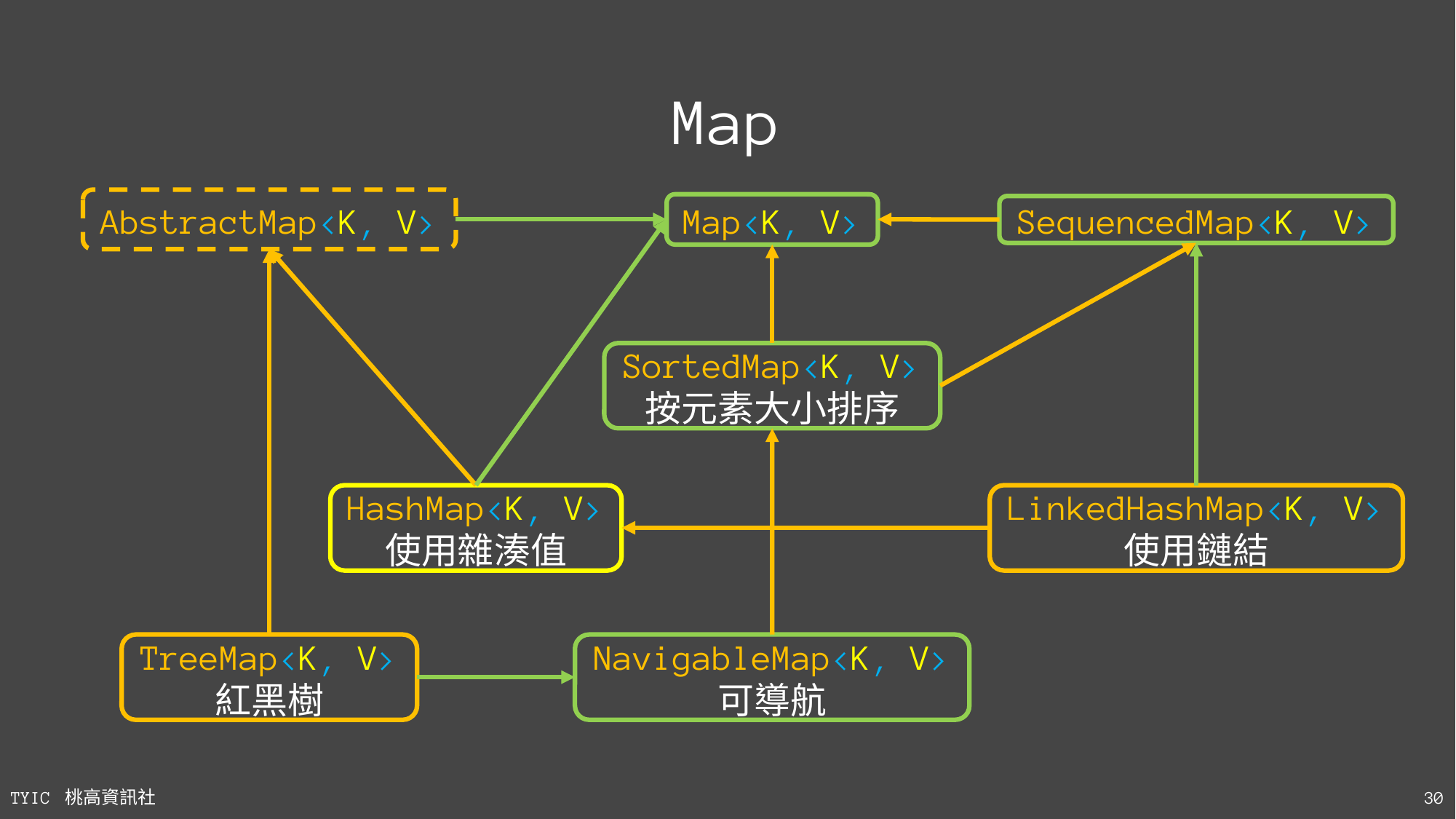

# Map
AbstractMap<K, V>
Map<K, V>
SequencedMap<K, V>
SortedMap<K, V>
按元素大小排序
HashMap<K, V>
使用雜湊值
LinkedHashMap<K, V>
使用鏈結
TreeMap<K, V>
紅黑樹
NavigableMap<K, V>
可導航